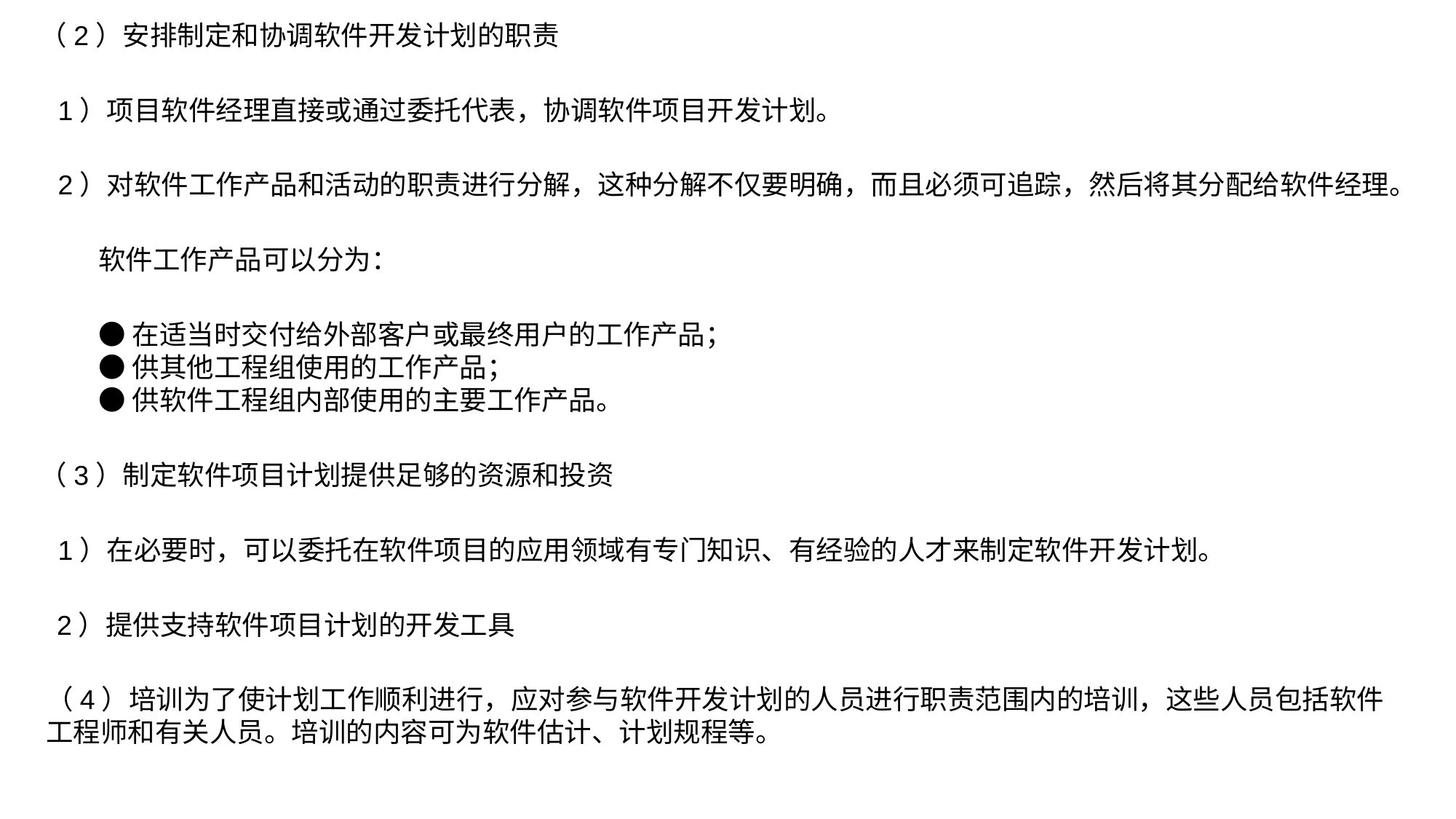

（2）安排制定和协调软件开发计划的职责
1）项目软件经理直接或通过委托代表，协调软件项目开发计划。
2）对软件工作产品和活动的职责进行分解，这种分解不仅要明确，而且必须可追踪，然后将其分配给软件经理。
软件工作产品可以分为：
●在适当时交付给外部客户或最终用户的工作产品；
●供其他工程组使用的工作产品；
●供软件工程组内部使用的主要工作产品。
（3）制定软件项目计划提供足够的资源和投资
1）在必要时，可以委托在软件项目的应用领域有专门知识、有经验的人才来制定软件开发计划。
2）提供支持软件项目计划的开发工具
（4）培训为了使计划工作顺利进行，应对参与软件开发计划的人员进行职责范围内的培训，这些人员包括软件工程师和有关人员。培训的内容可为软件估计、计划规程等。